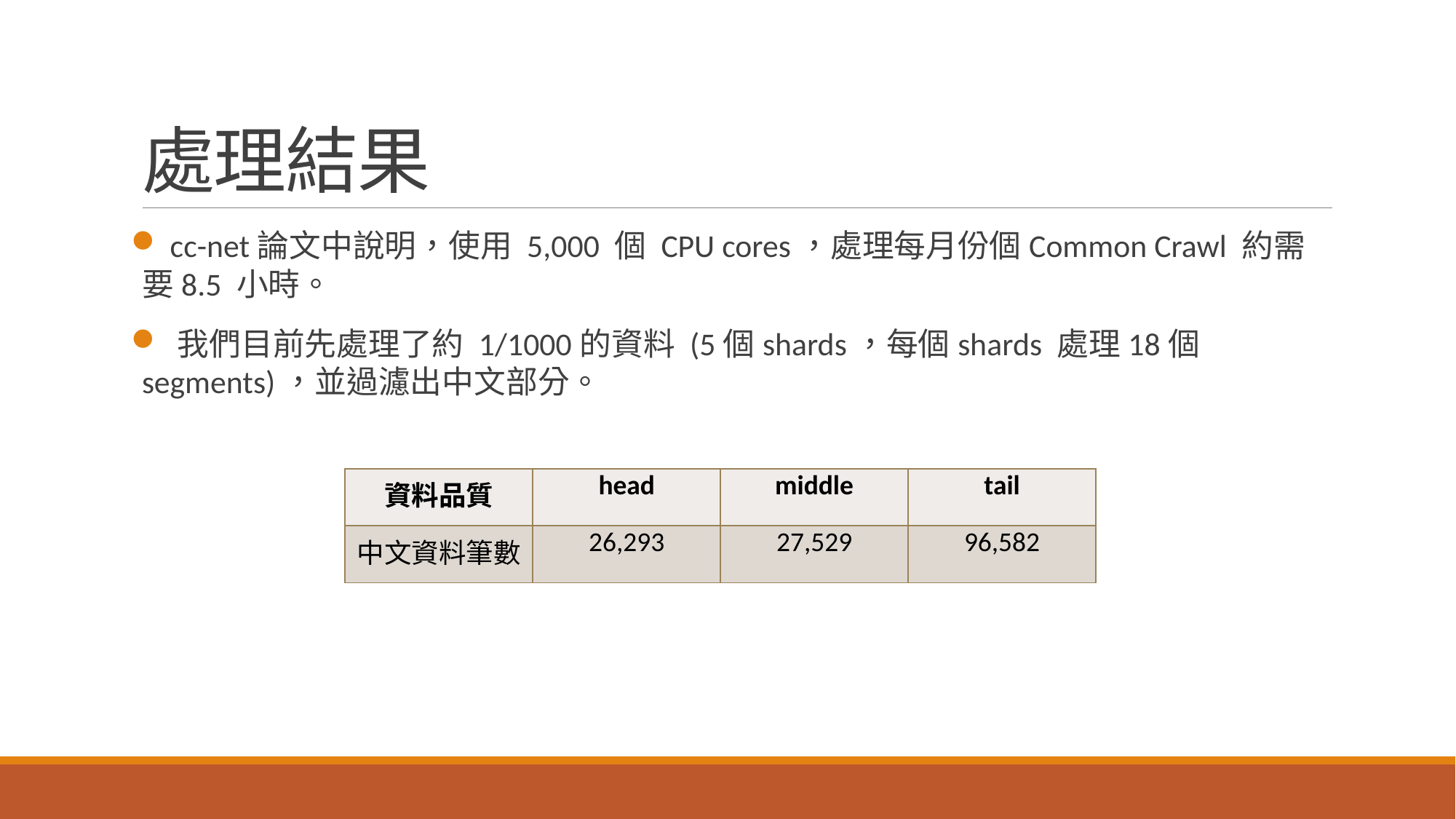

# 處理結果
 cc-net論文中說明，使用 5,000 個 CPU cores，處理每月份個Common Crawl 約需要8.5 小時。
 我們目前先處理了約 1/1000的資料 (5個shards，每個shards 處理18個segments)，並過濾出中文部分。
| 資料品質 | head | middle | tail |
| --- | --- | --- | --- |
| 中文資料筆數 | 26,293 | 27,529 | 96,582 |